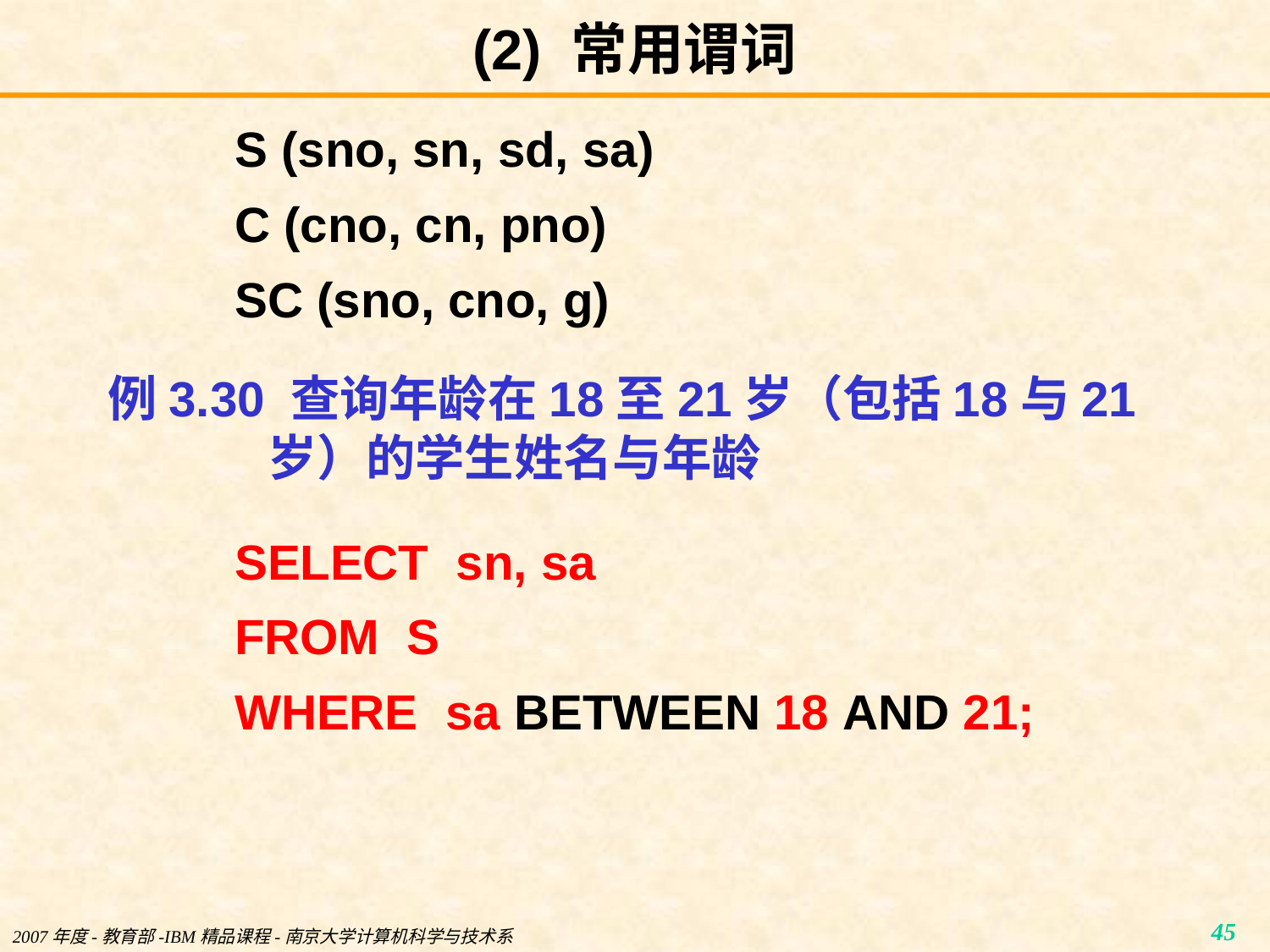

# (2) 常用谓词
S (sno, sn, sd, sa)
C (cno, cn, pno)
SC (sno, cno, g)
例3.30 查询年龄在18至21岁（包括18与21岁）的学生姓名与年龄
SELECT  sn, sa
FROM  S
WHERE  sa BETWEEN 18 AND 21;
45
2007年度-教育部-IBM精品课程-南京大学计算机科学与技术系